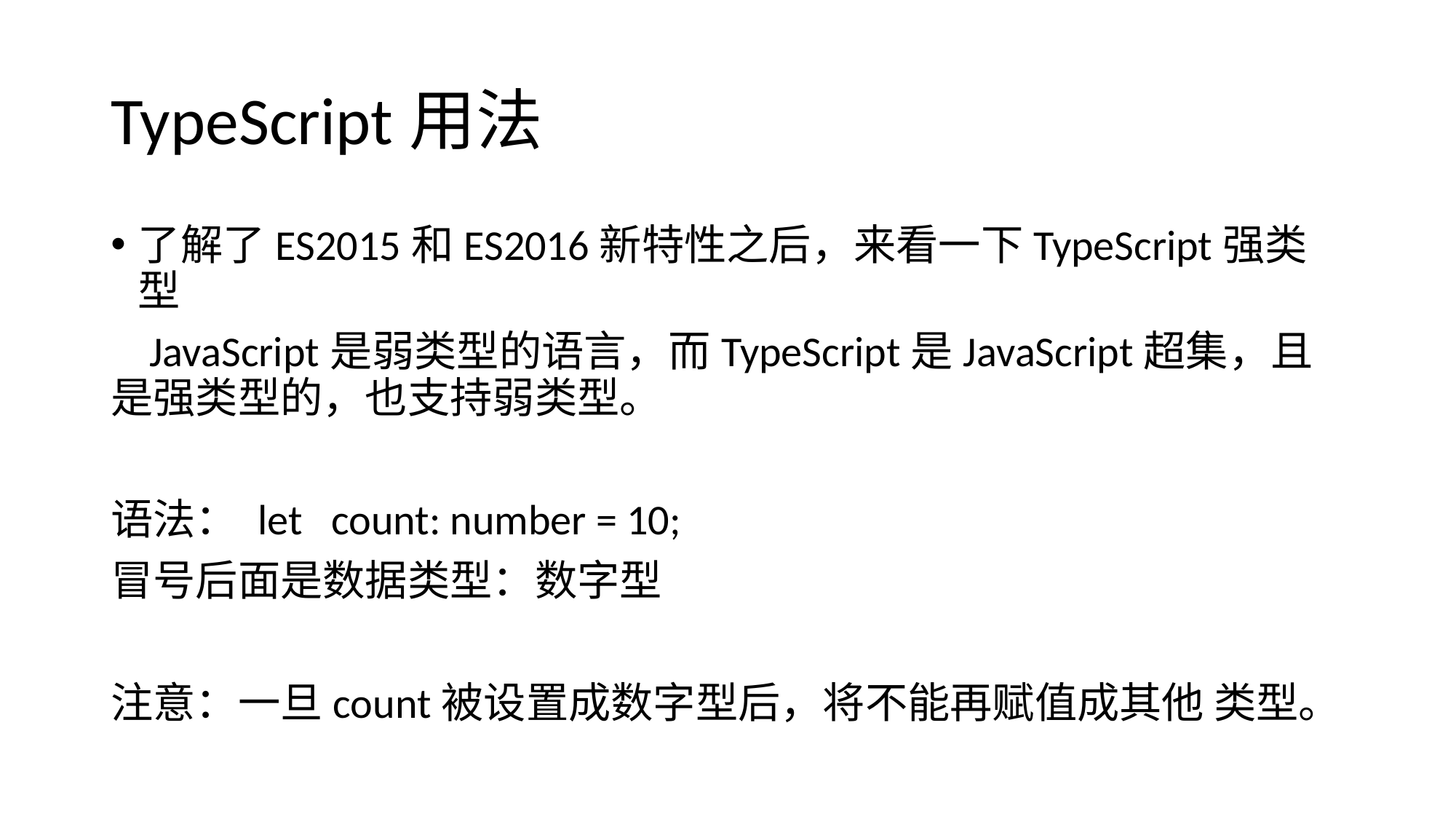

# TypeScript用法
了解了ES2015和ES2016新特性之后，来看一下TypeScript强类型
    JavaScript是弱类型的语言，而TypeScript是JavaScript超集，且是强类型的，也支持弱类型。

语法： let   count: number = 10;
冒号后面是数据类型：数字型

注意：一旦count被设置成数字型后，将不能再赋值成其他 类型。